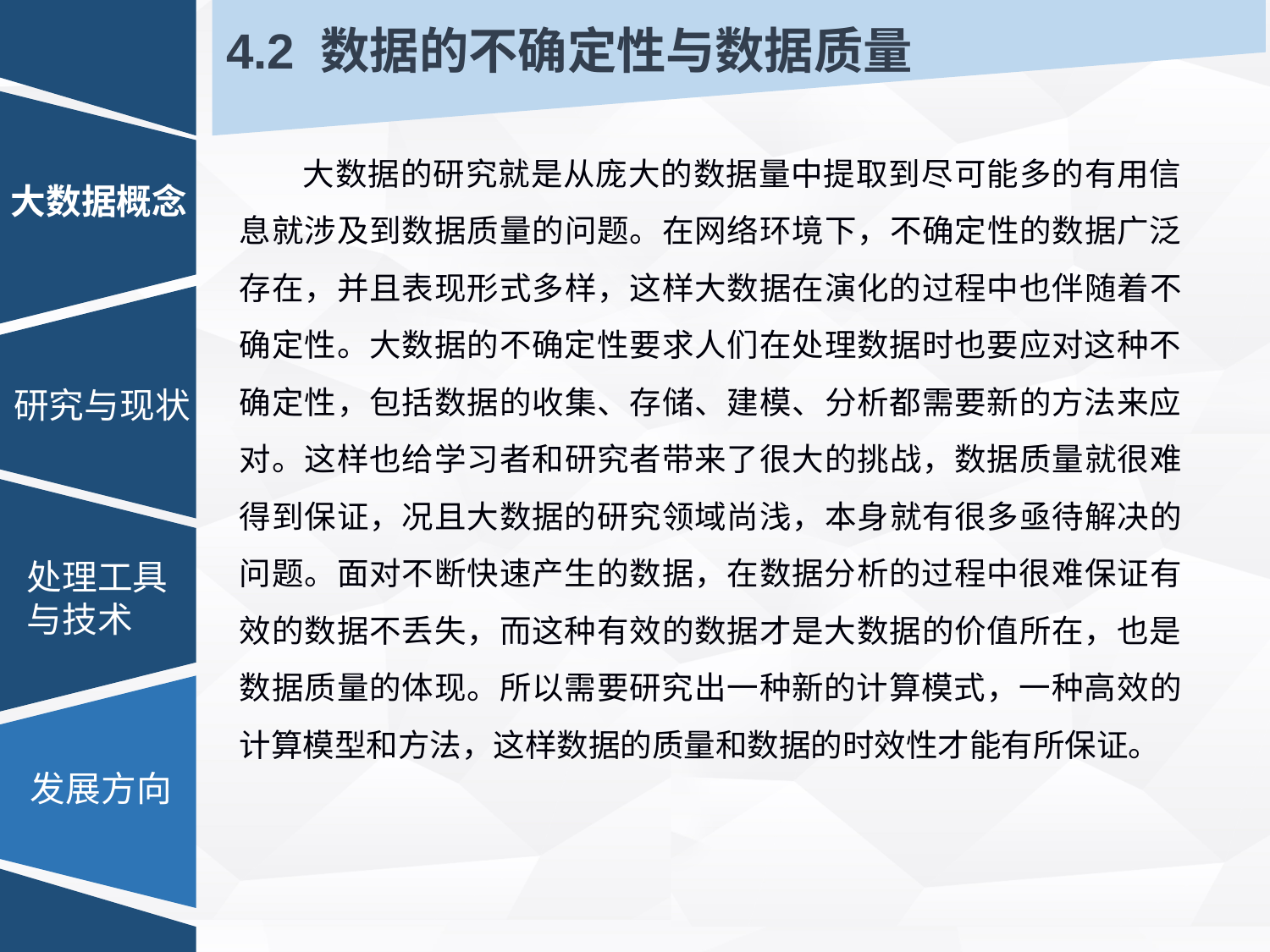

4.2 数据的不确定性与数据质量

大数据的研究就是从庞大的数据量中提取到尽可能多的有用信息就涉及到数据质量的问题。在网络环境下，不确定性的数据广泛存在，并且表现形式多样，这样大数据在演化的过程中也伴随着不确定性。大数据的不确定性要求人们在处理数据时也要应对这种不确定性，包括数据的收集、存储、建模、分析都需要新的方法来应对。这样也给学习者和研究者带来了很大的挑战，数据质量就很难得到保证，况且大数据的研究领域尚浅，本身就有很多亟待解决的问题。面对不断快速产生的数据，在数据分析的过程中很难保证有效的数据不丢失，而这种有效的数据才是大数据的价值所在，也是数据质量的体现。所以需要研究出一种新的计算模式，一种高效的计算模型和方法，这样数据的质量和数据的时效性才能有所保证。

大数据概念

研究与现状

处理工具
与技术

发展方向